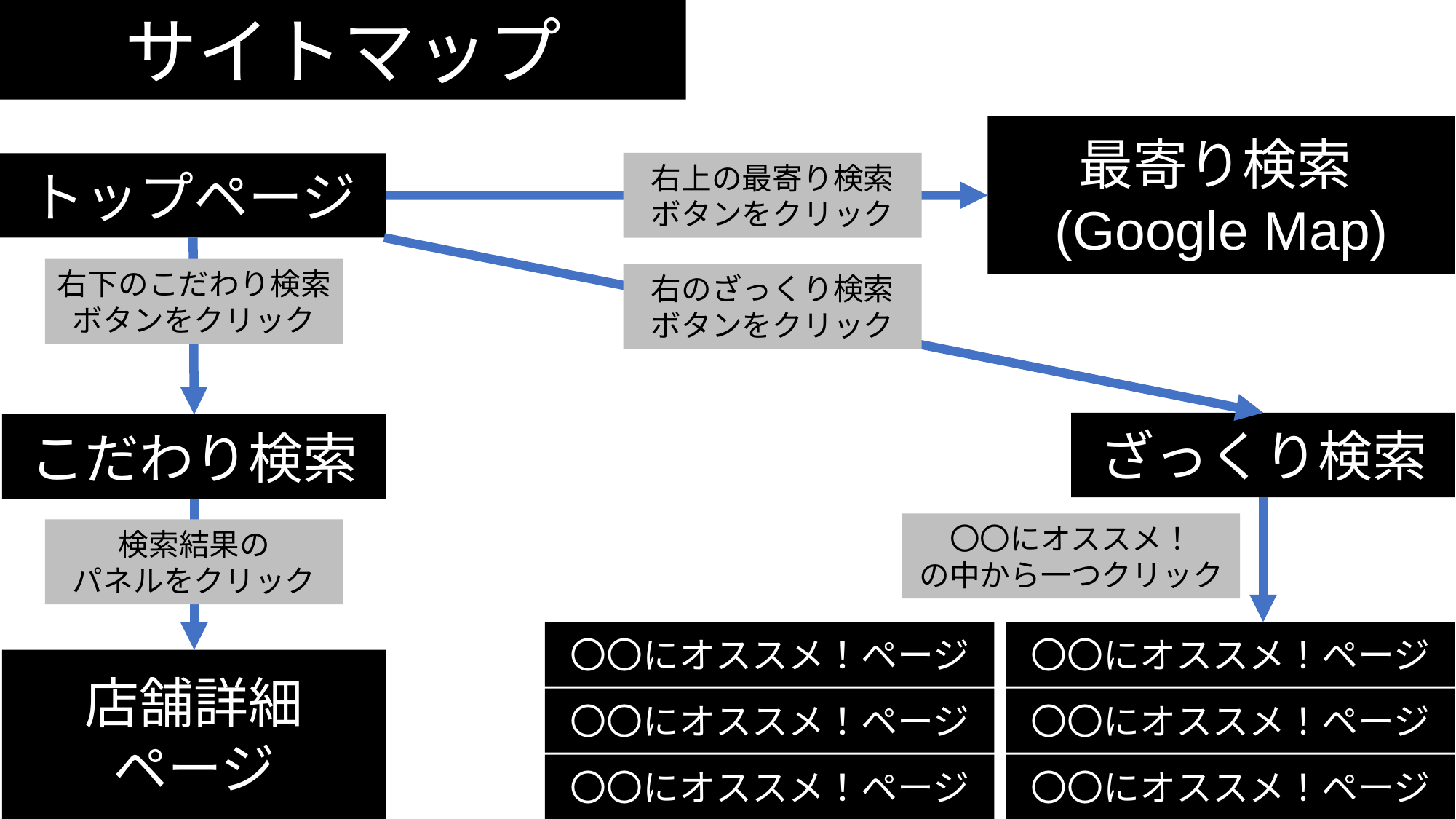

サイトマップ
最寄り検索(Google Map)
右上の最寄り検索
ボタンをクリック
トップページ
右下のこだわり検索ボタンをクリック
右のざっくり検索
ボタンをクリック
ざっくり検索
こだわり検索
〇〇にオススメ！
の中から一つクリック
検索結果の
パネルをクリック
〇〇にオススメ！ページ
〇〇にオススメ！ページ
店舗詳細
ページ
〇〇にオススメ！ページ
〇〇にオススメ！ページ
〇〇にオススメ！ページ
〇〇にオススメ！ページ